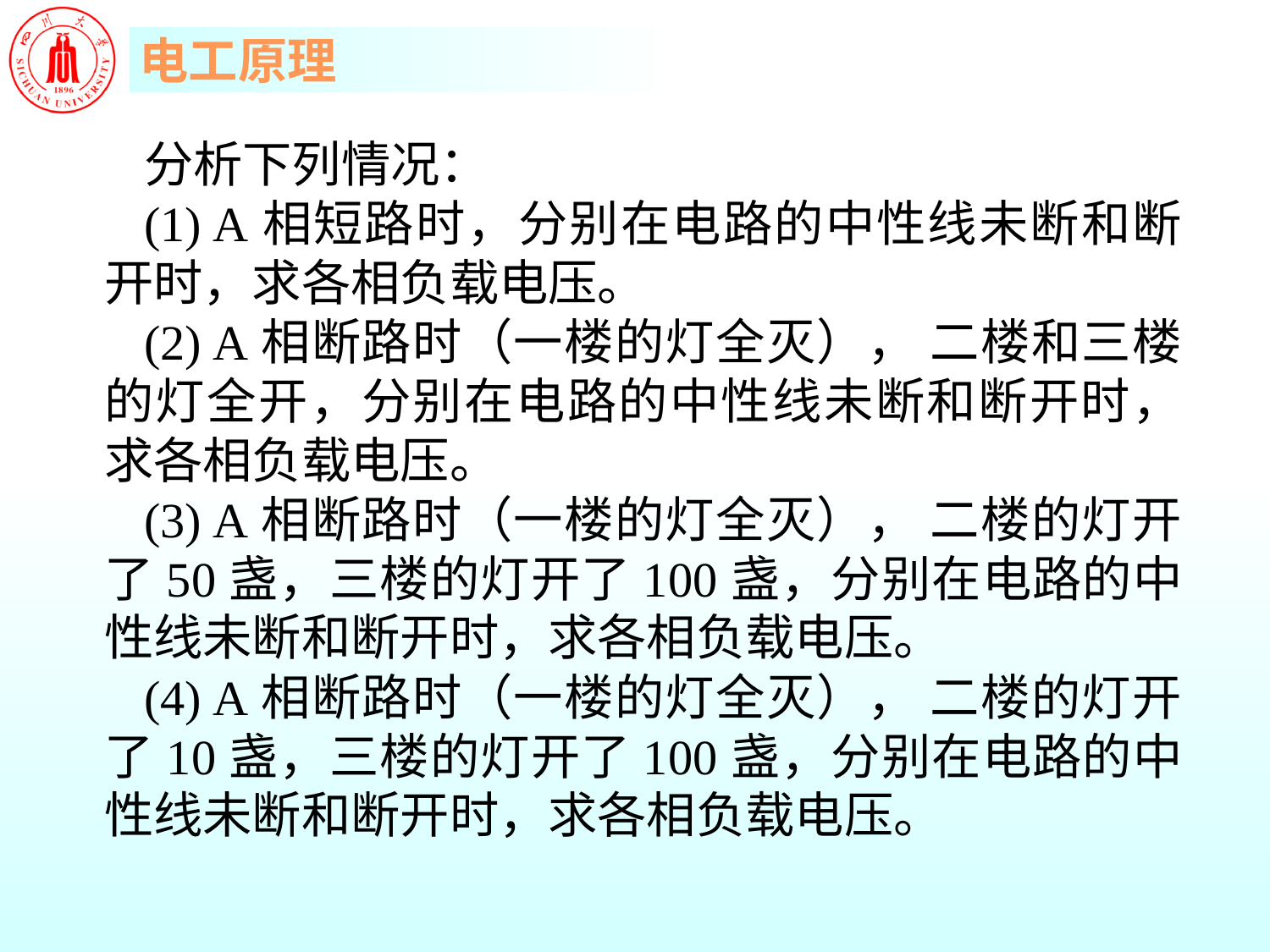

分析下列情况：
(1) A相短路时，分别在电路的中性线未断和断开时，求各相负载电压。
(2) A相断路时（一楼的灯全灭）， 二楼和三楼的灯全开，分别在电路的中性线未断和断开时，求各相负载电压。
(3) A相断路时（一楼的灯全灭）， 二楼的灯开了50盏，三楼的灯开了100盏，分别在电路的中性线未断和断开时，求各相负载电压。
(4) A相断路时（一楼的灯全灭）， 二楼的灯开了10盏，三楼的灯开了100盏，分别在电路的中性线未断和断开时，求各相负载电压。